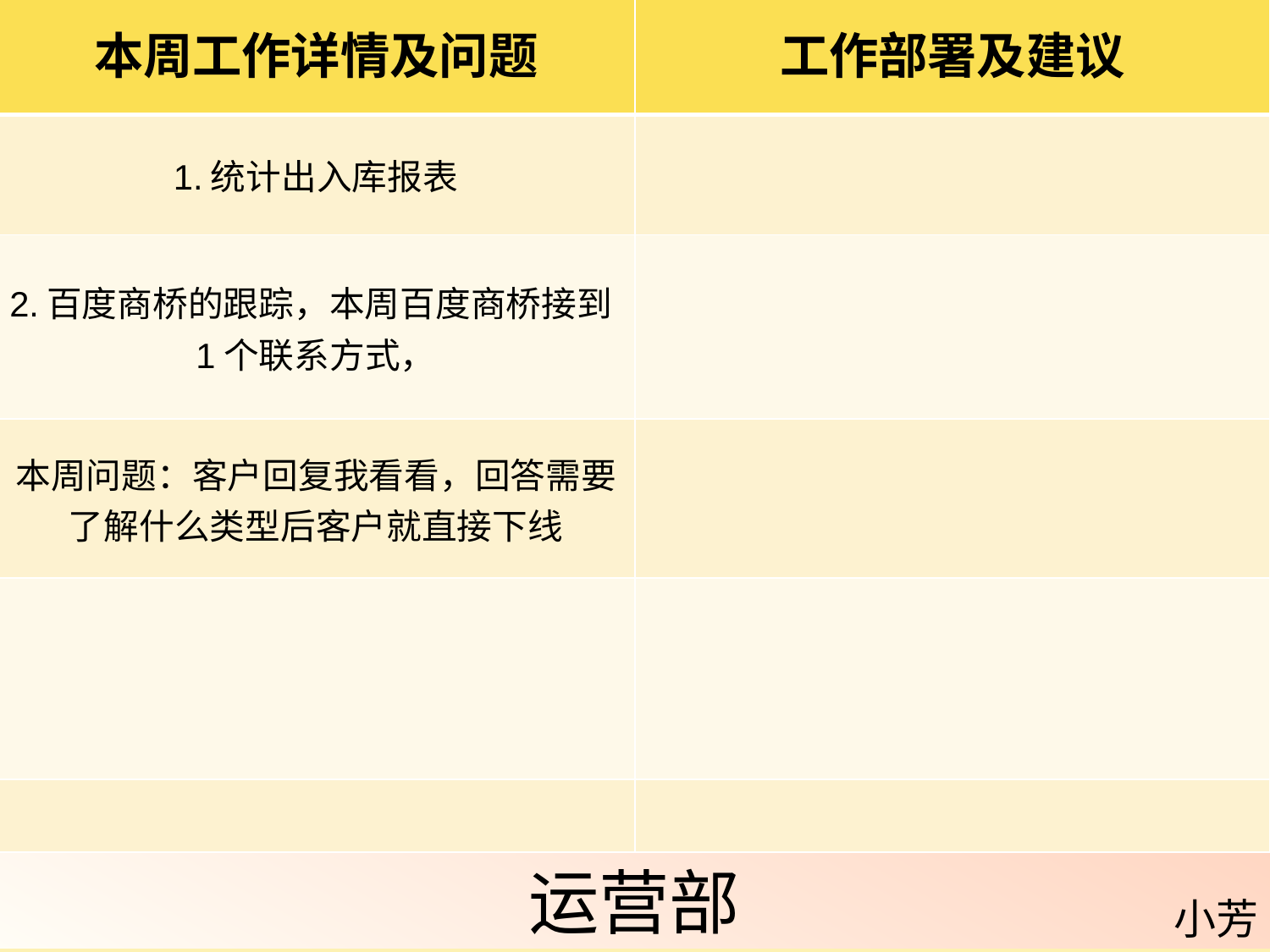

| 本周工作详情及问题 | 工作部署及建议 |
| --- | --- |
| 1.统计出入库报表 |  |
| 2.百度商桥的跟踪，本周百度商桥接到1个联系方式， |  |
| 本周问题：客户回复我看看，回答需要 了解什么类型后客户就直接下线 |  |
|  |  |
|  |  |
运营部
小芳